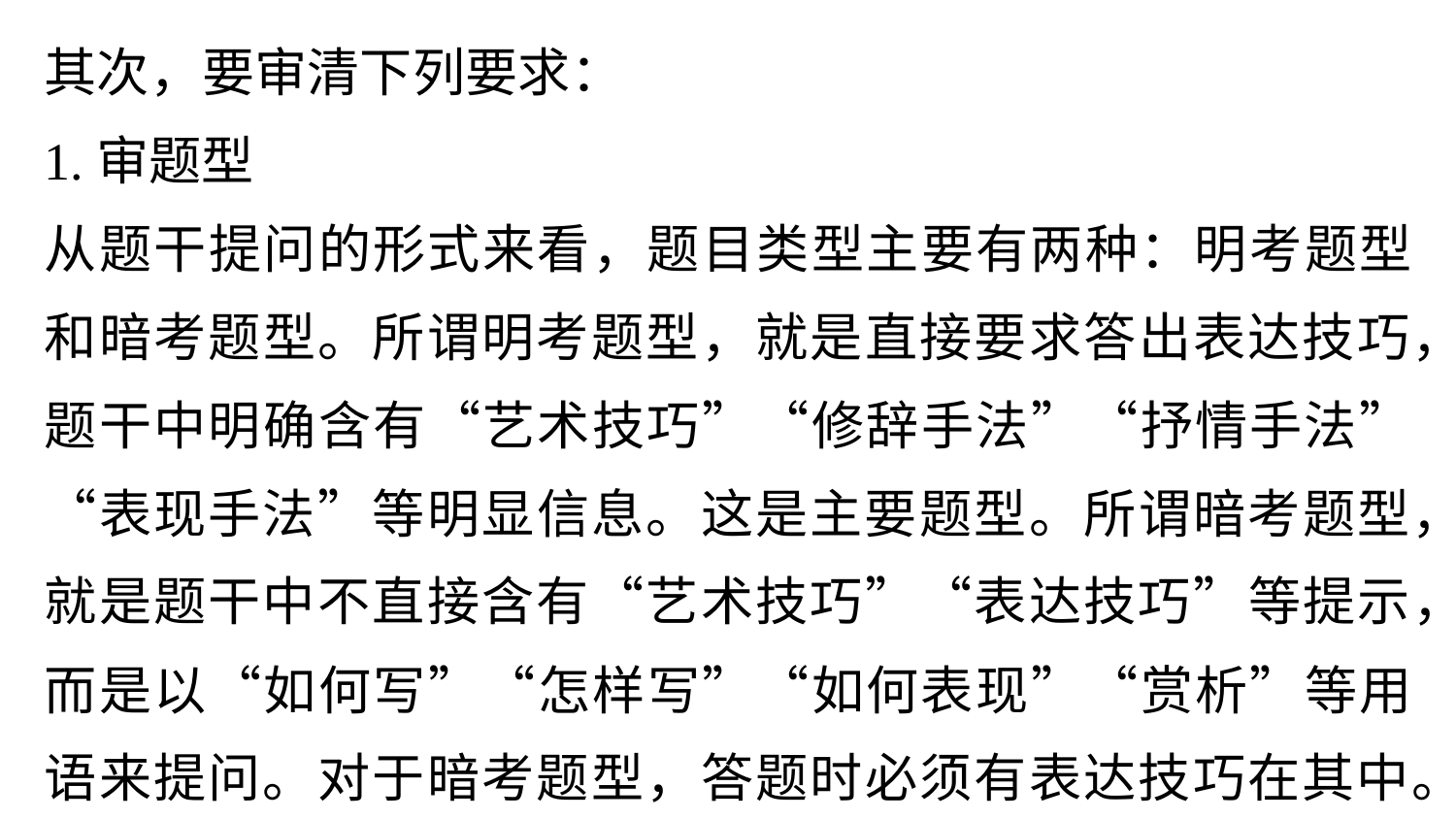

其次，要审清下列要求：
1.审题型
从题干提问的形式来看，题目类型主要有两种：明考题型和暗考题型。所谓明考题型，就是直接要求答出表达技巧，题干中明确含有“艺术技巧”“修辞手法”“抒情手法”“表现手法”等明显信息。这是主要题型。所谓暗考题型，就是题干中不直接含有“艺术技巧”“表达技巧”等提示，而是以“如何写”“怎样写”“如何表现”“赏析”等用语来提问。对于暗考题型，答题时必须有表达技巧在其中。